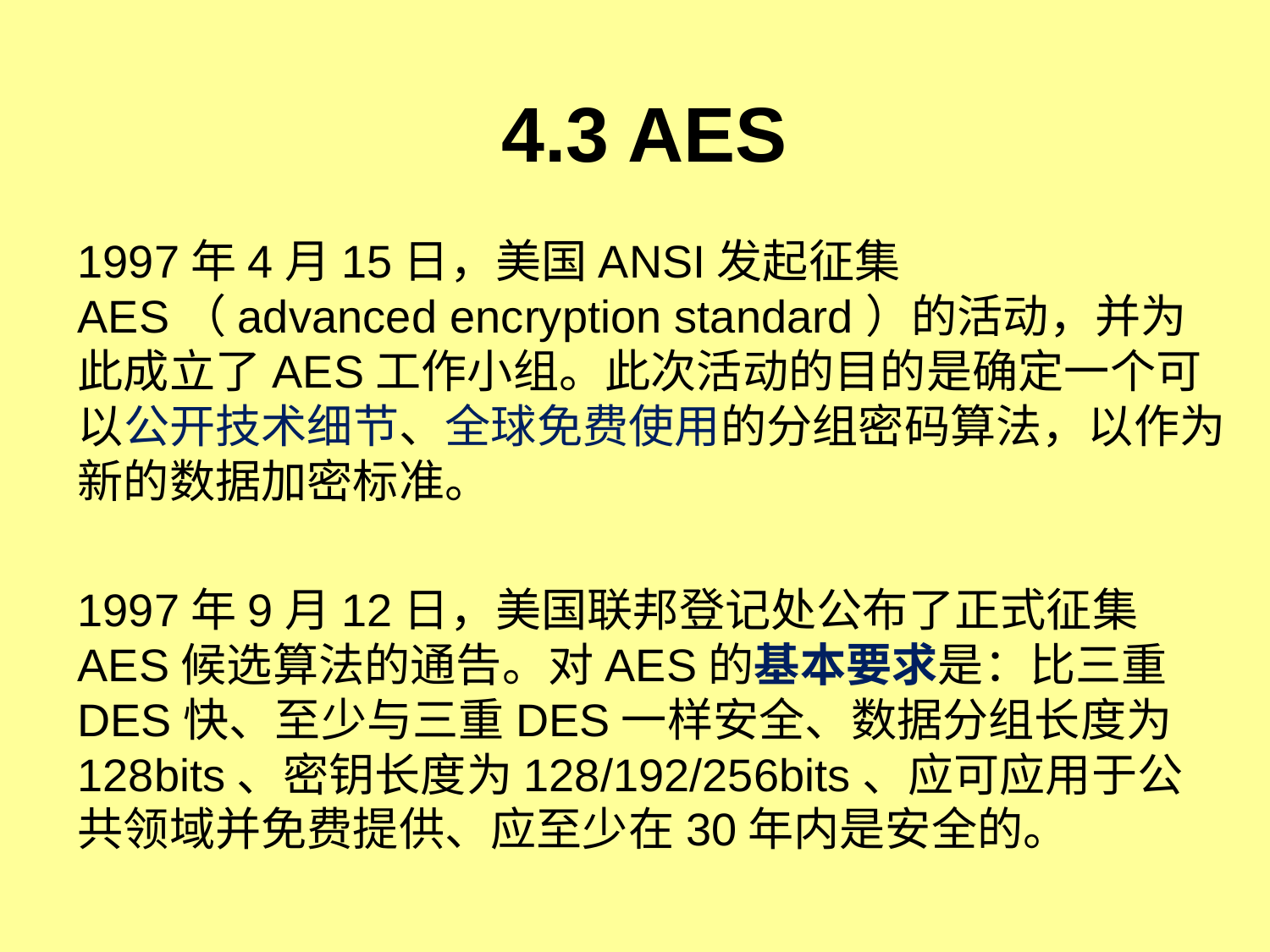

# 4.3 AES
1997年4月15日，美国ANSI发起征集AES（advanced encryption standard）的活动，并为此成立了AES工作小组。此次活动的目的是确定一个可以公开技术细节、全球免费使用的分组密码算法，以作为新的数据加密标准。

1997年9月12日，美国联邦登记处公布了正式征集AES候选算法的通告。对AES的基本要求是：比三重DES快、至少与三重DES一样安全、数据分组长度为128bits、密钥长度为128/192/256bits、应可应用于公共领域并免费提供、应至少在30年内是安全的。